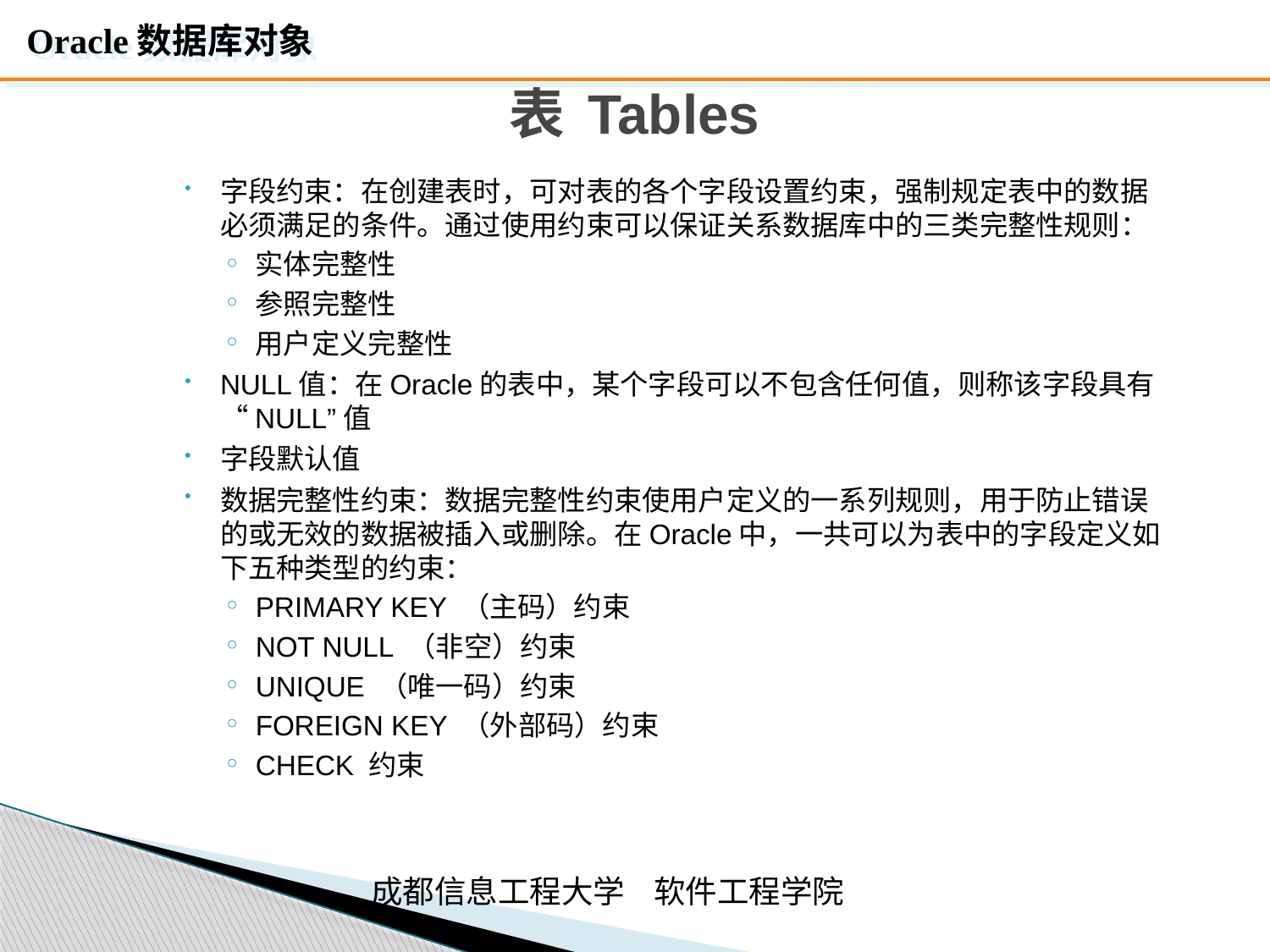

Oracle数据库对象
# 表 Tables

字段约束：在创建表时，可对表的各个字段设置约束，强制规定表中的数据必须满足的条件。通过使用约束可以保证关系数据库中的三类完整性规则：
实体完整性
参照完整性
用户定义完整性
NULL值：在Oracle的表中，某个字段可以不包含任何值，则称该字段具有“NULL”值
字段默认值
数据完整性约束：数据完整性约束使用户定义的一系列规则，用于防止错误的或无效的数据被插入或删除。在Oracle中，一共可以为表中的字段定义如下五种类型的约束：
PRIMARY KEY （主码）约束
NOT NULL （非空）约束
UNIQUE （唯一码）约束
FOREIGN KEY （外部码）约束
CHECK 约束